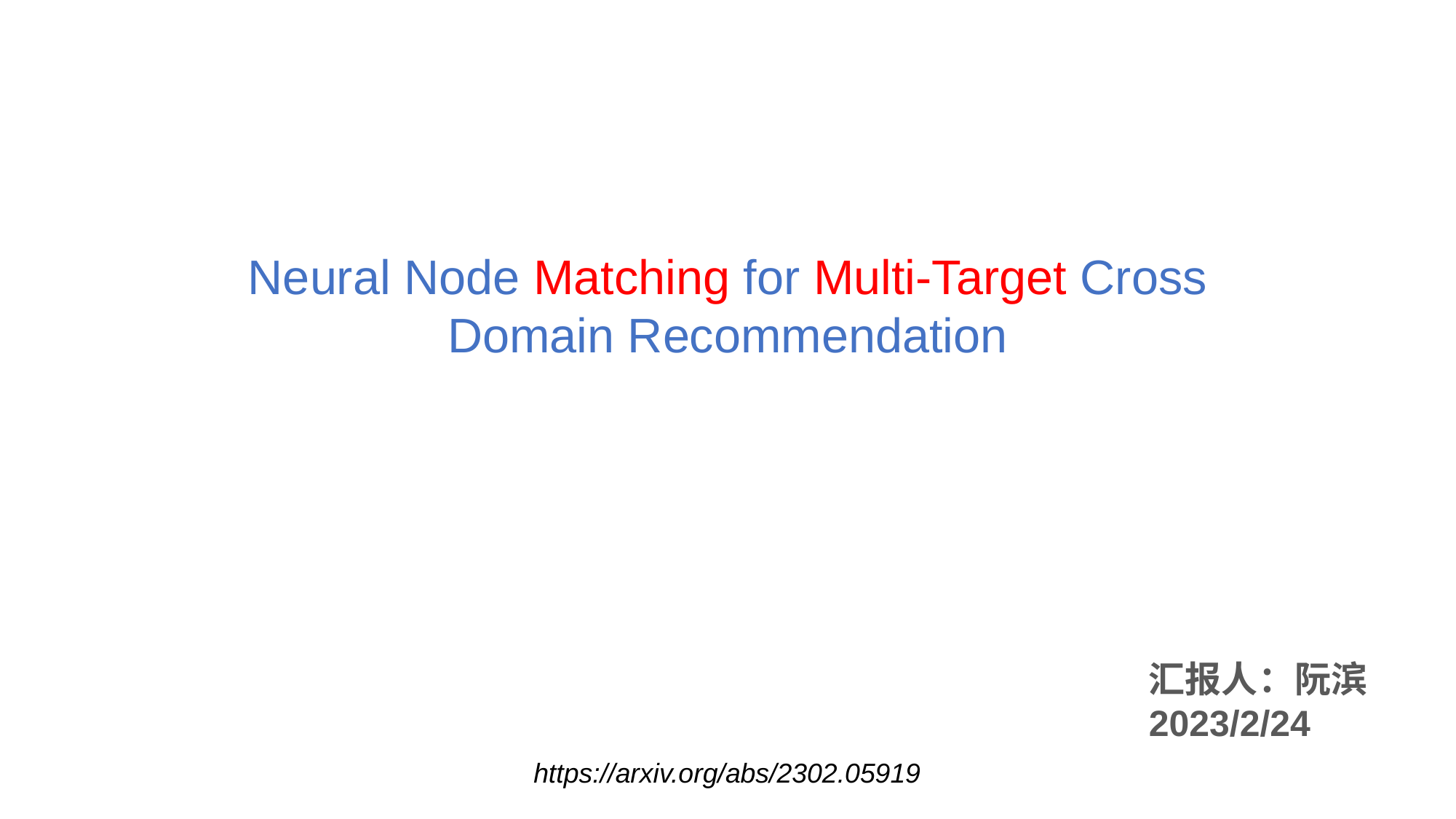

Neural Node Matching for Multi-Target Cross
Domain Recommendation
汇报人：阮滨
2023/2/24
https://arxiv.org/abs/2302.05919